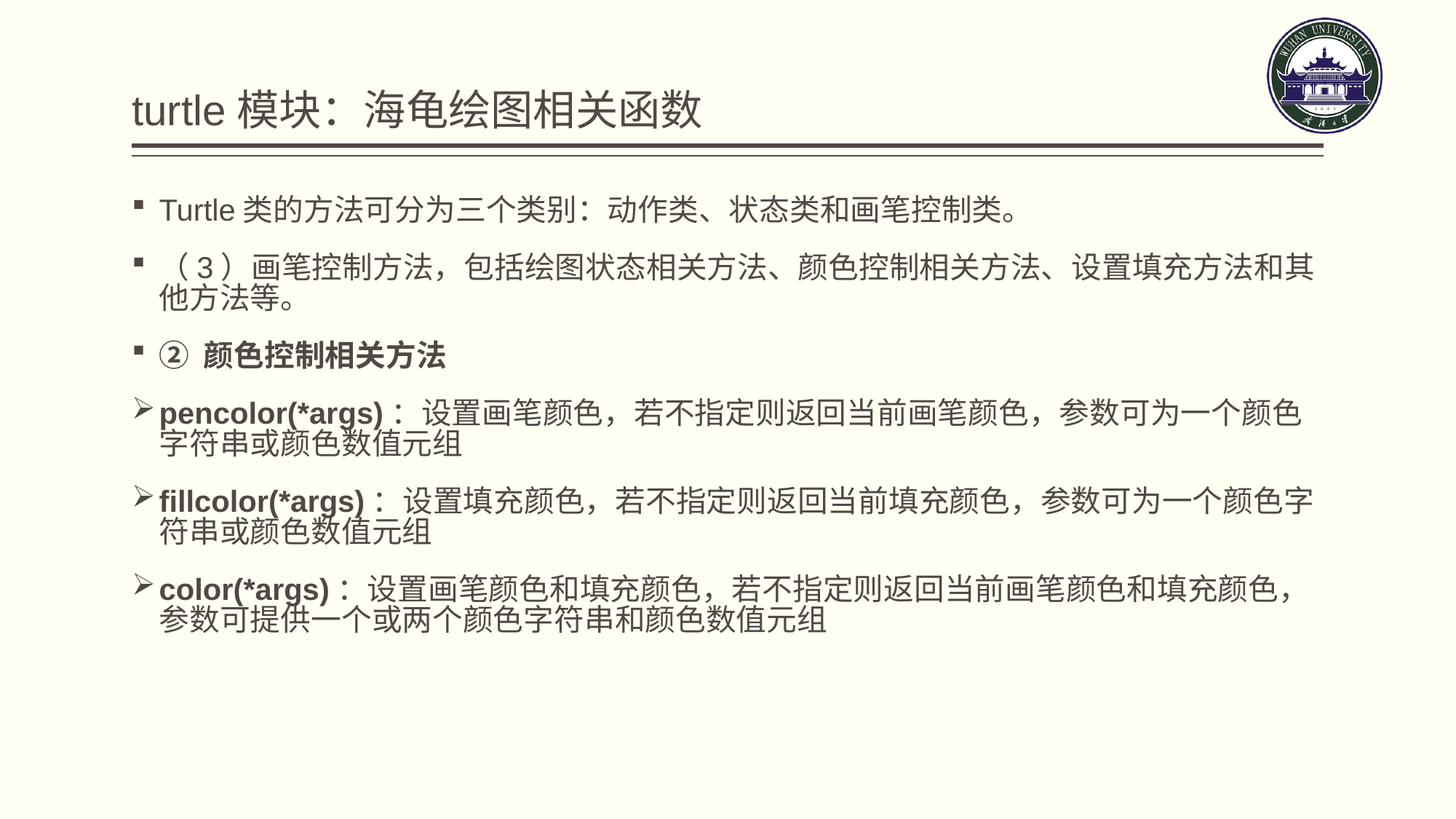

# turtle模块：海龟绘图相关函数
Turtle类的方法可分为三个类别：动作类、状态类和画笔控制类。
（3）画笔控制方法，包括绘图状态相关方法、颜色控制相关方法、设置填充方法和其他方法等。
② 颜色控制相关方法
pencolor(*args)：设置画笔颜色，若不指定则返回当前画笔颜色，参数可为一个颜色字符串或颜色数值元组
fillcolor(*args)：设置填充颜色，若不指定则返回当前填充颜色，参数可为一个颜色字符串或颜色数值元组
color(*args)：设置画笔颜色和填充颜色，若不指定则返回当前画笔颜色和填充颜色，参数可提供一个或两个颜色字符串和颜色数值元组